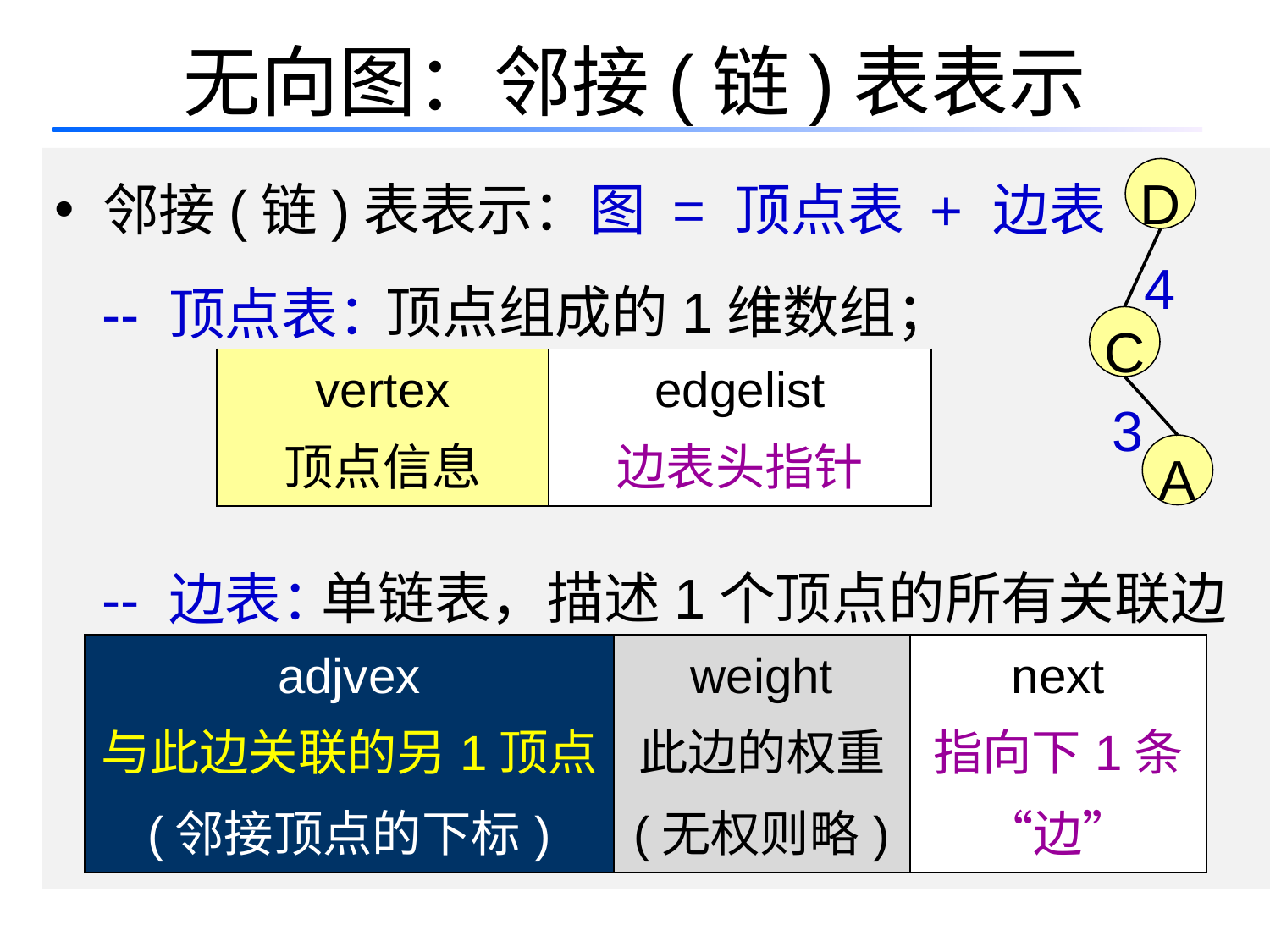

# 无向图：邻接(链)表表示

邻接(链)表表示：图 = 顶点表 + 边表
   -- 顶点表：

   -- 边表：
D
4
顶点组成的1维数组；
C
| vertex 顶点信息 | edgelist 边表头指针 |
| --- | --- |
3
A
单链表，描述1个顶点的所有关联边
| adjvex 与此边关联的另1顶点 (邻接顶点的下标) | weight 此边的权重 (无权则略) | next 指向下1条“边” |
| --- | --- | --- |